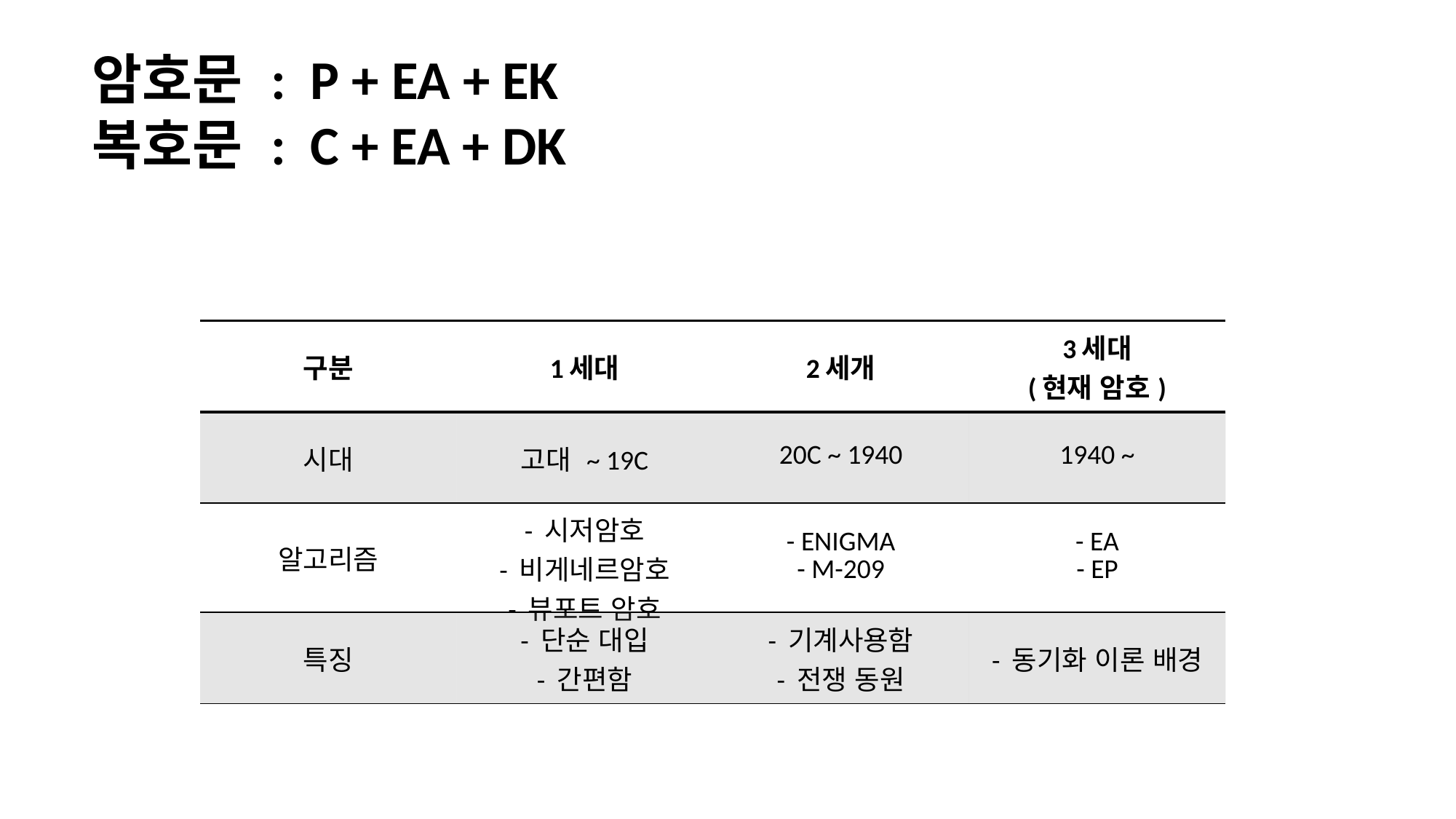

암호문 :  P + EA + EK
복호문 :  C + EA + DK

| 구분 | 1세대 | 2세개 | 3세대 (현재 암호) |
| --- | --- | --- | --- |
| 시대 | 고대 ~ 19C | 20C ~ 1940 | 1940 ~ |
| 알고리즘 | - 시저암호 - 비게네르암호 - 뷰포트 암호 | - ENIGMA - M-209 | - EA - EP |
| 특징 | - 단순 대입 - 간편함 | - 기계사용함 - 전쟁 동원 | - 동기화 이론 배경 |